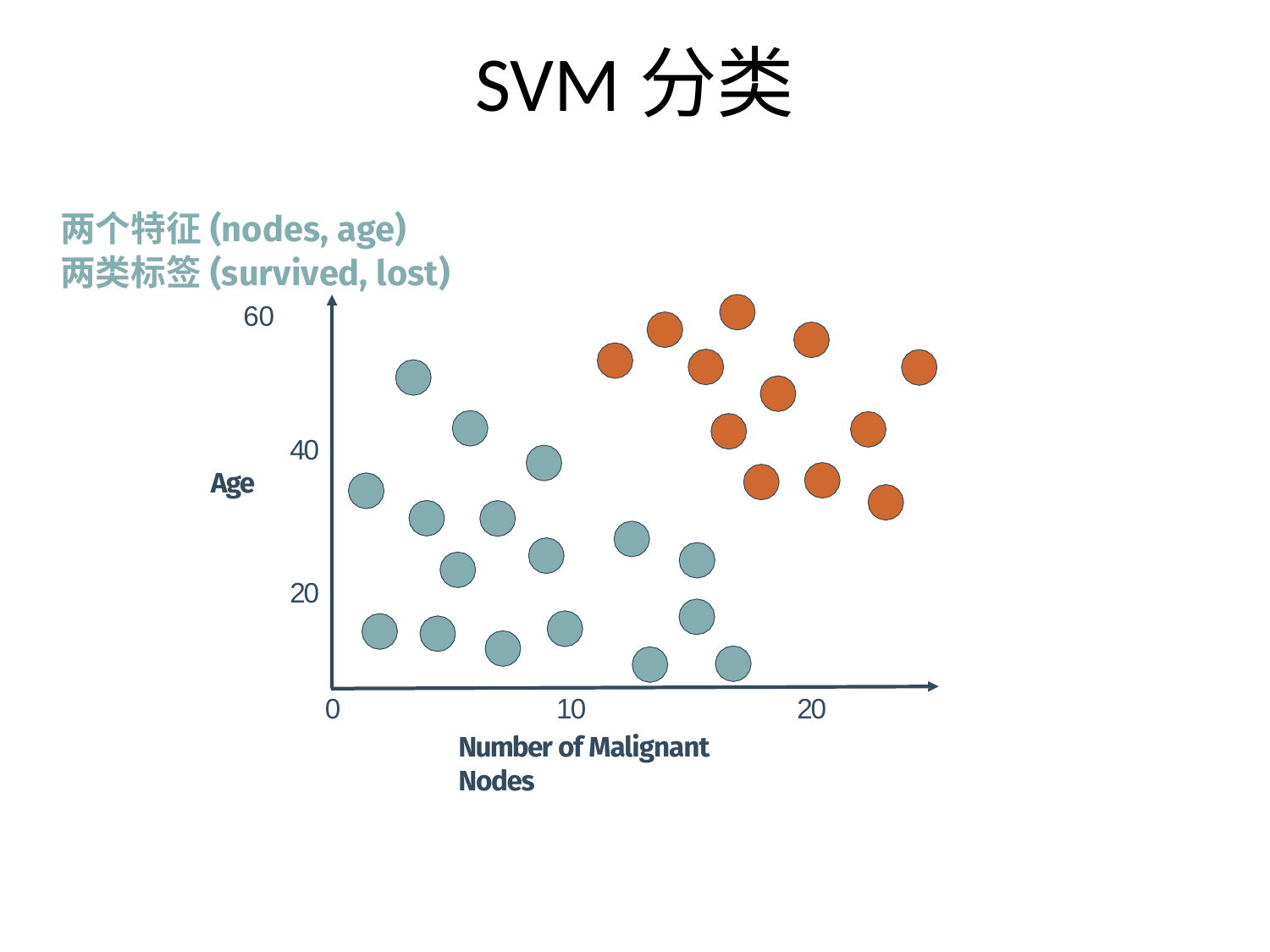

# SVM分类
两个特征(nodes, age)
两类标签(survived, lost)
                        60

40
Age

20

10
Number of Malignant Nodes
0
20